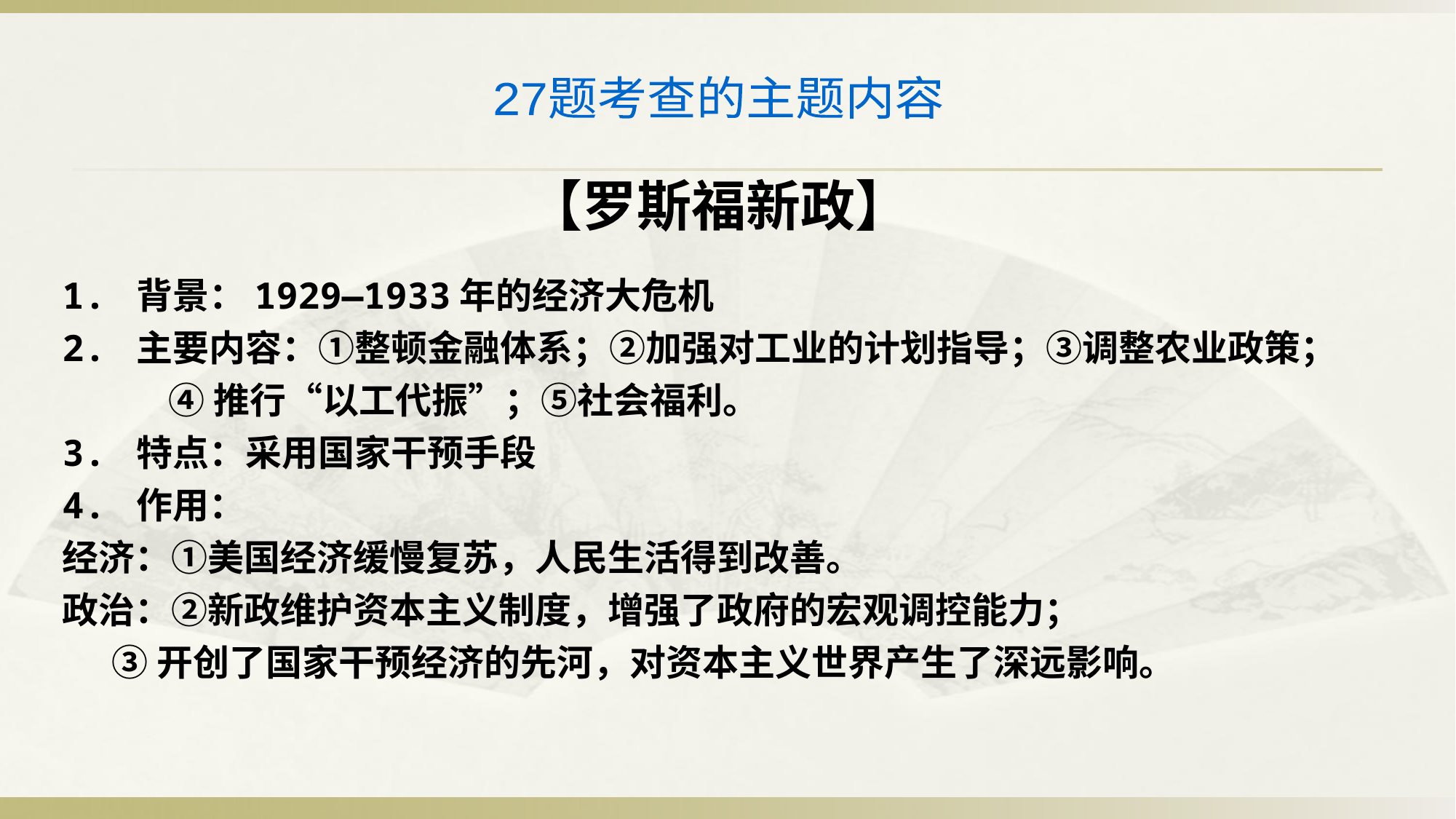

27题考查的主题内容
【罗斯福新政】
1. 背景：1929—1933年的经济大危机
2. 主要内容：①整顿金融体系；②加强对工业的计划指导；③调整农业政策；
             ④推行“以工代振”；⑤社会福利。
3. 特点：采用国家干预手段
4. 作用：
经济：①美国经济缓慢复苏，人民生活得到改善。
政治：②新政维护资本主义制度，增强了政府的宏观调控能力；
      ③开创了国家干预经济的先河，对资本主义世界产生了深远影响。